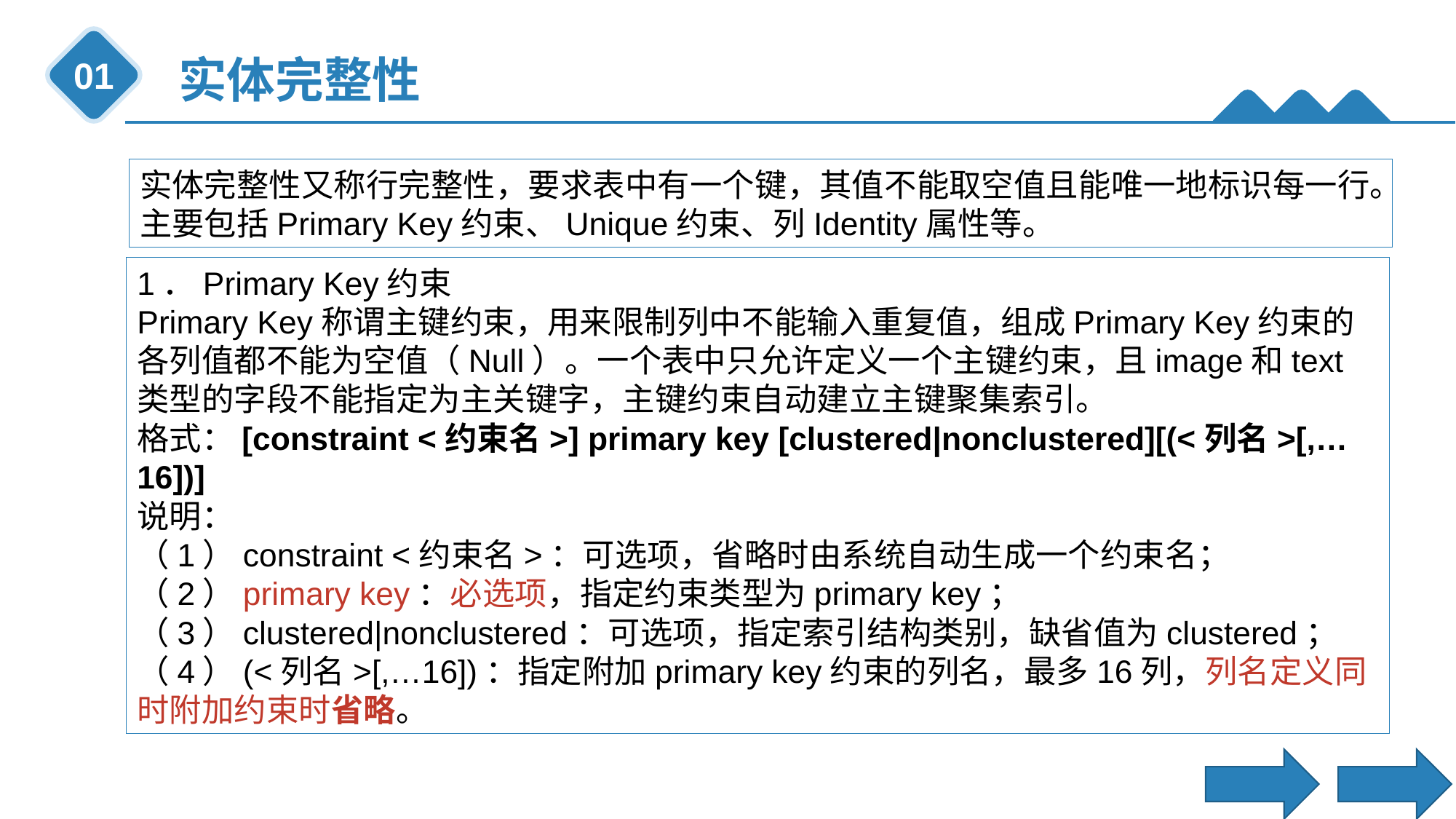

实体完整性
01

实体完整性又称行完整性，要求表中有一个键，其值不能取空值且能唯一地标识每一行。主要包括Primary Key约束、Unique约束、列Identity属性等。
1．Primary Key约束
Primary Key称谓主键约束，用来限制列中不能输入重复值，组成Primary Key约束的各列值都不能为空值（Null）。一个表中只允许定义一个主键约束，且image和text类型的字段不能指定为主关键字，主键约束自动建立主键聚集索引。
格式：[constraint <约束名>] primary key [clustered|nonclustered][(<列名>[,…16])]
说明：
（1）constraint <约束名>：可选项，省略时由系统自动生成一个约束名；
（2）primary key：必选项，指定约束类型为primary key；
（3）clustered|nonclustered：可选项，指定索引结构类别，缺省值为clustered；
（4）(<列名>[,…16])：指定附加primary key约束的列名，最多16列，列名定义同时附加约束时省略。